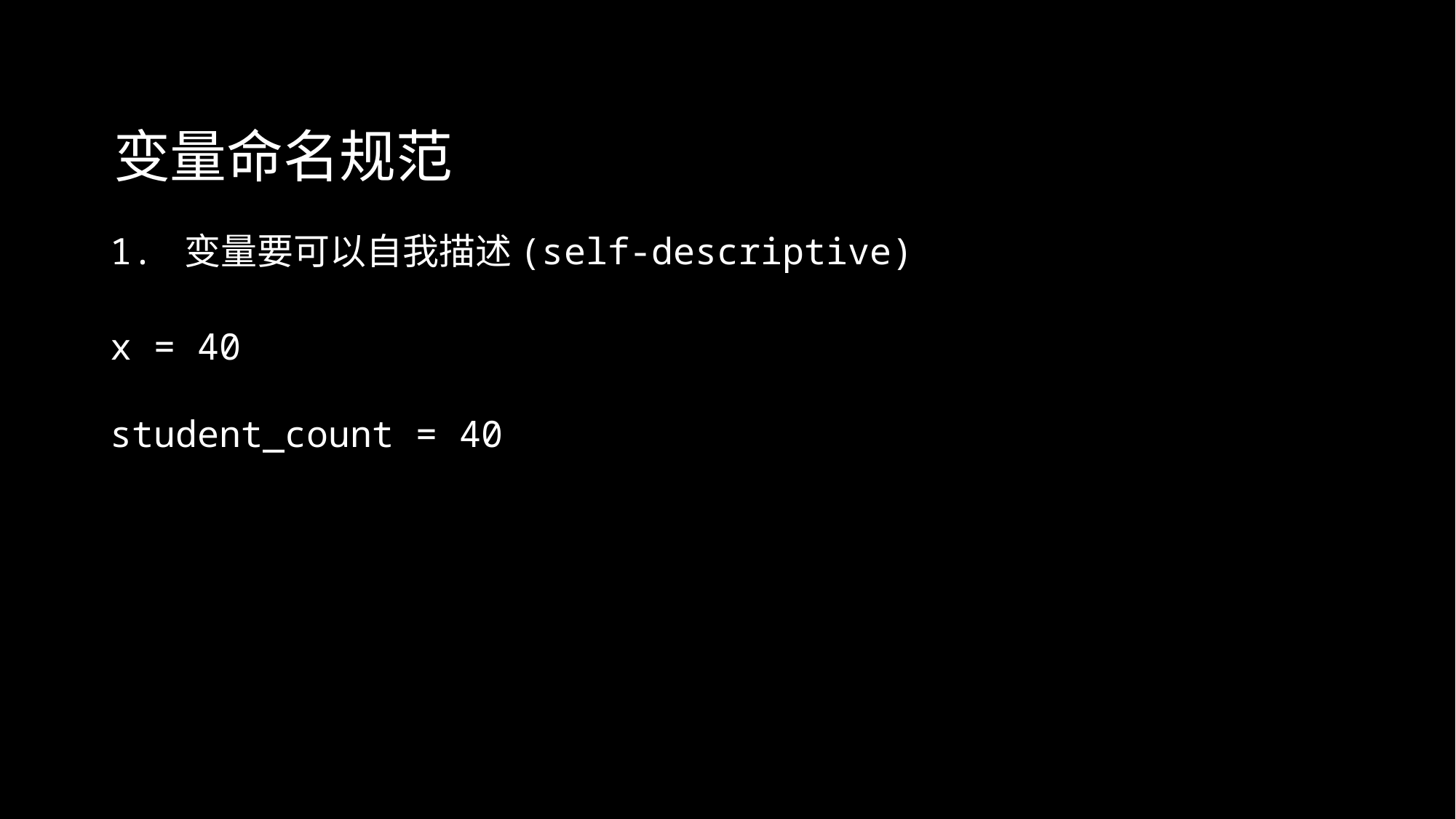

变量命名规范
1. 变量要可以自我描述(self-descriptive)
x = 40

student_count = 40